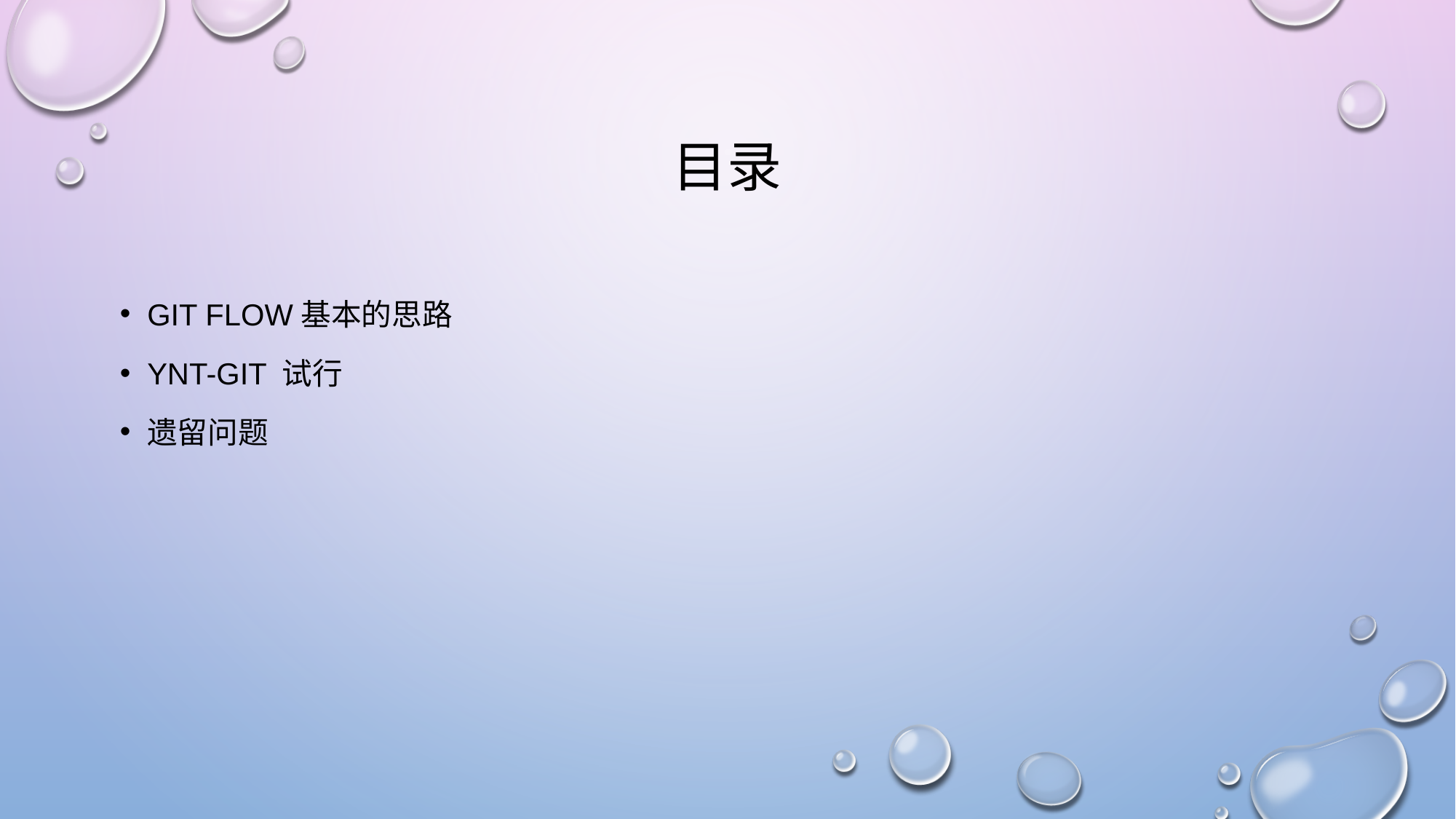

# 目录
Git flow基本的思路
Ynt-git 试行
遗留问题